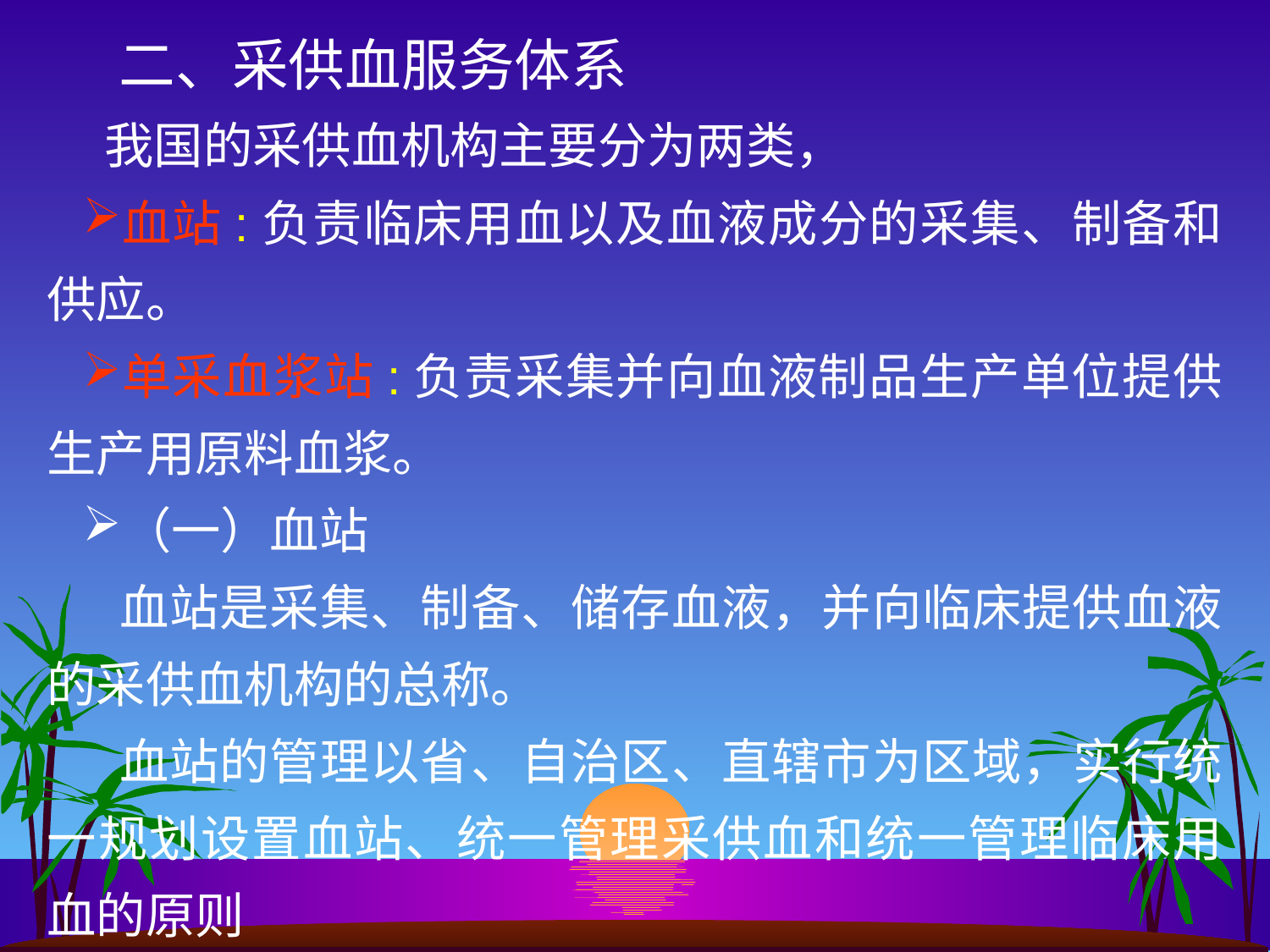

二、采供血服务体系
  我国的采供血机构主要分为两类，
血站:负责临床用血以及血液成分的采集、制备和供应。
单采血浆站:负责采集并向血液制品生产单位提供生产用原料血浆。
（一）血站
  血站是采集、制备、储存血液，并向临床提供血液的采供血机构的总称。
  血站的管理以省、自治区、直辖市为区域，实行统一规划设置血站、统一管理采供血和统一管理临床用血的原则
#